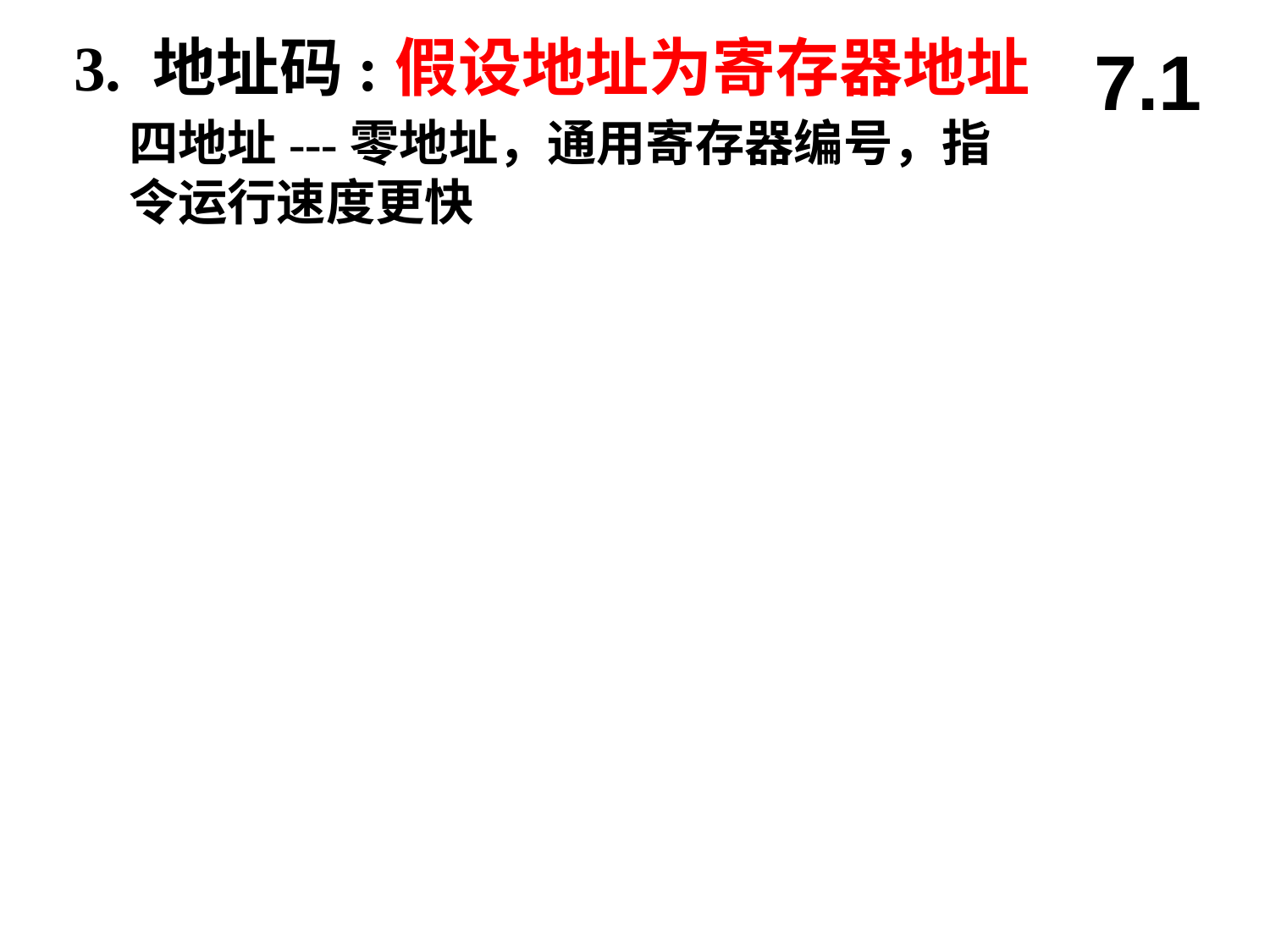

3. 地址码:假设地址为寄存器地址
7.1
四地址---零地址，通用寄存器编号，指令运行速度更快